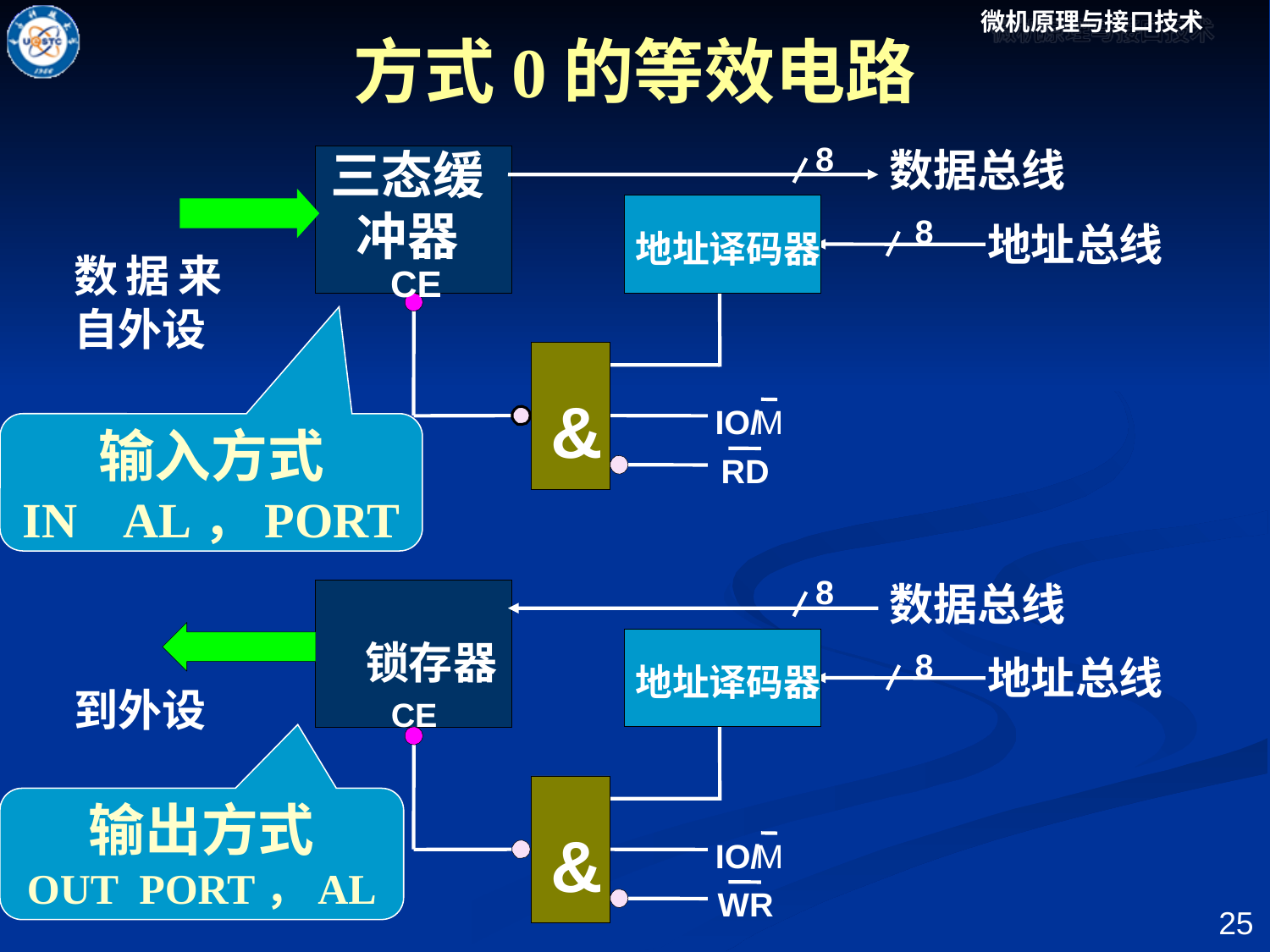

方式0的等效电路
8
三态缓冲器
数据总线

8
地址总线
地址译码器

数据来自外设
CE

&

IO/
M

RD

输入方式
IN    AL，PORT
8
数据总线

锁存器
8
地址总线
地址译码器

到外设
CE

&

IO/
M

WR

输出方式
OUT  PORT，AL